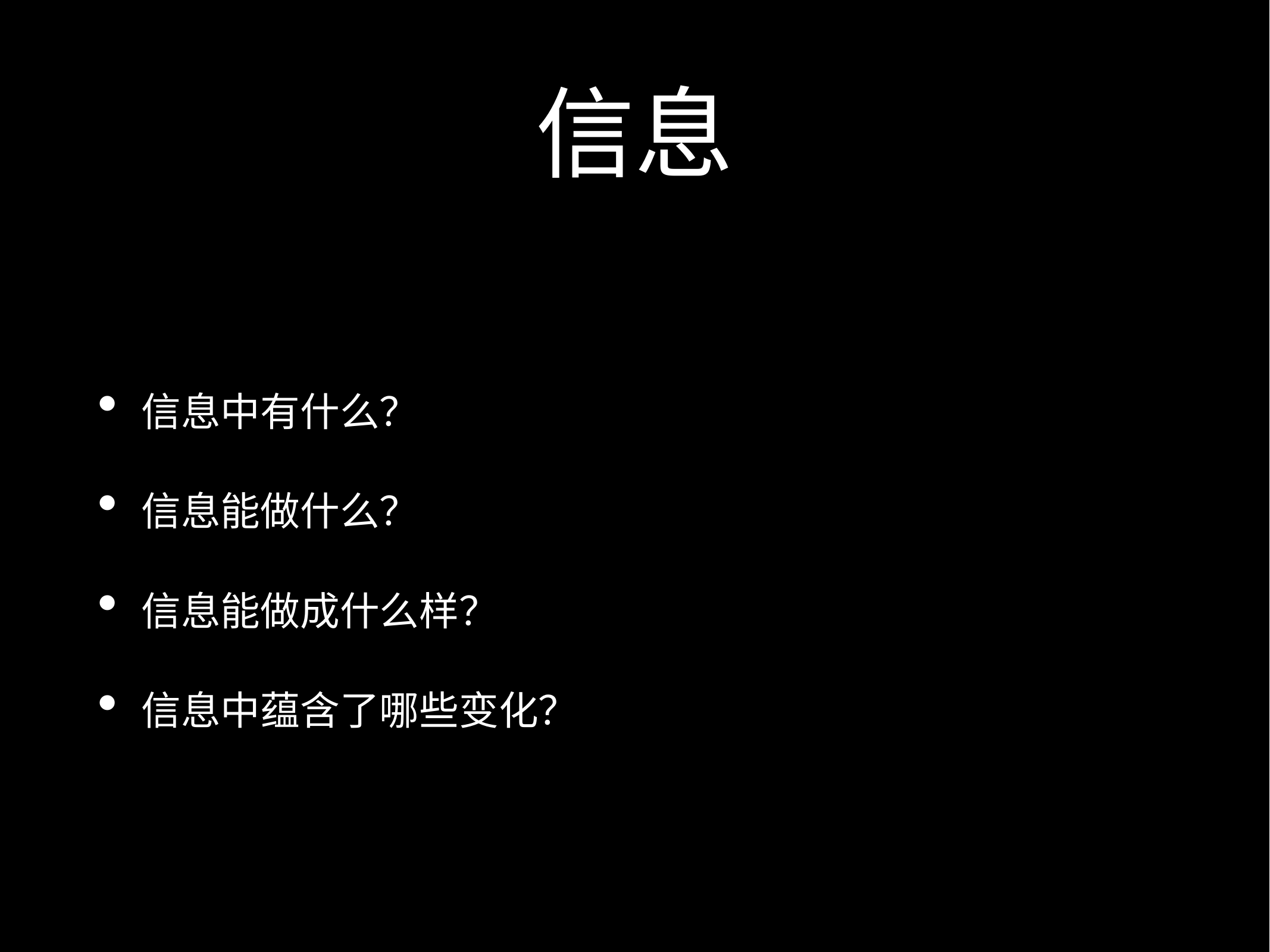

# 信息
信息中有什么？
信息能做什么？
信息能做成什么样？
信息中蕴含了哪些变化？